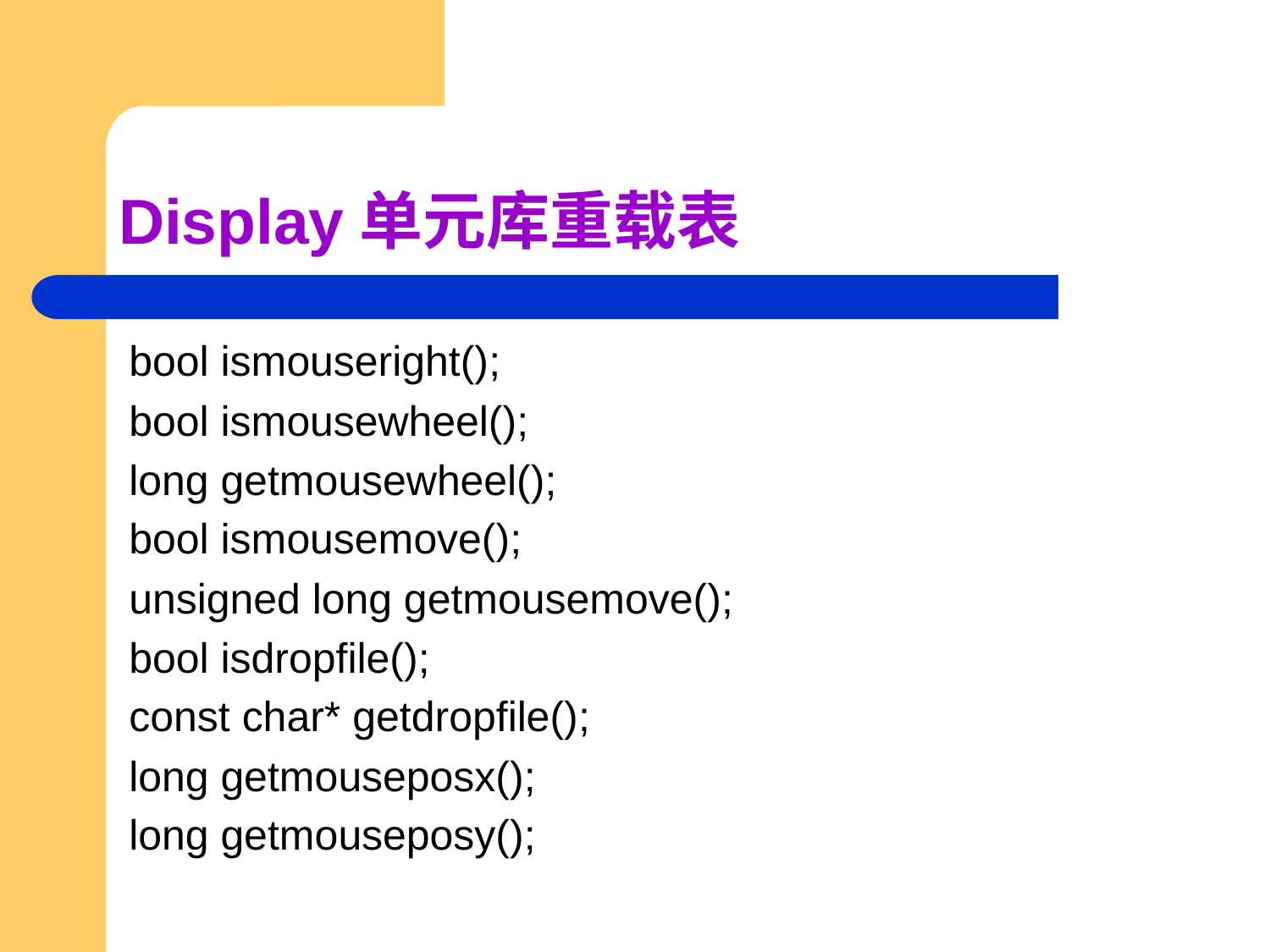

# Display单元库重载表
bool ismouseright();
bool ismousewheel();
long getmousewheel();
bool ismousemove();
unsigned long getmousemove();
bool isdropfile();
const char* getdropfile();
long getmouseposx();
long getmouseposy();